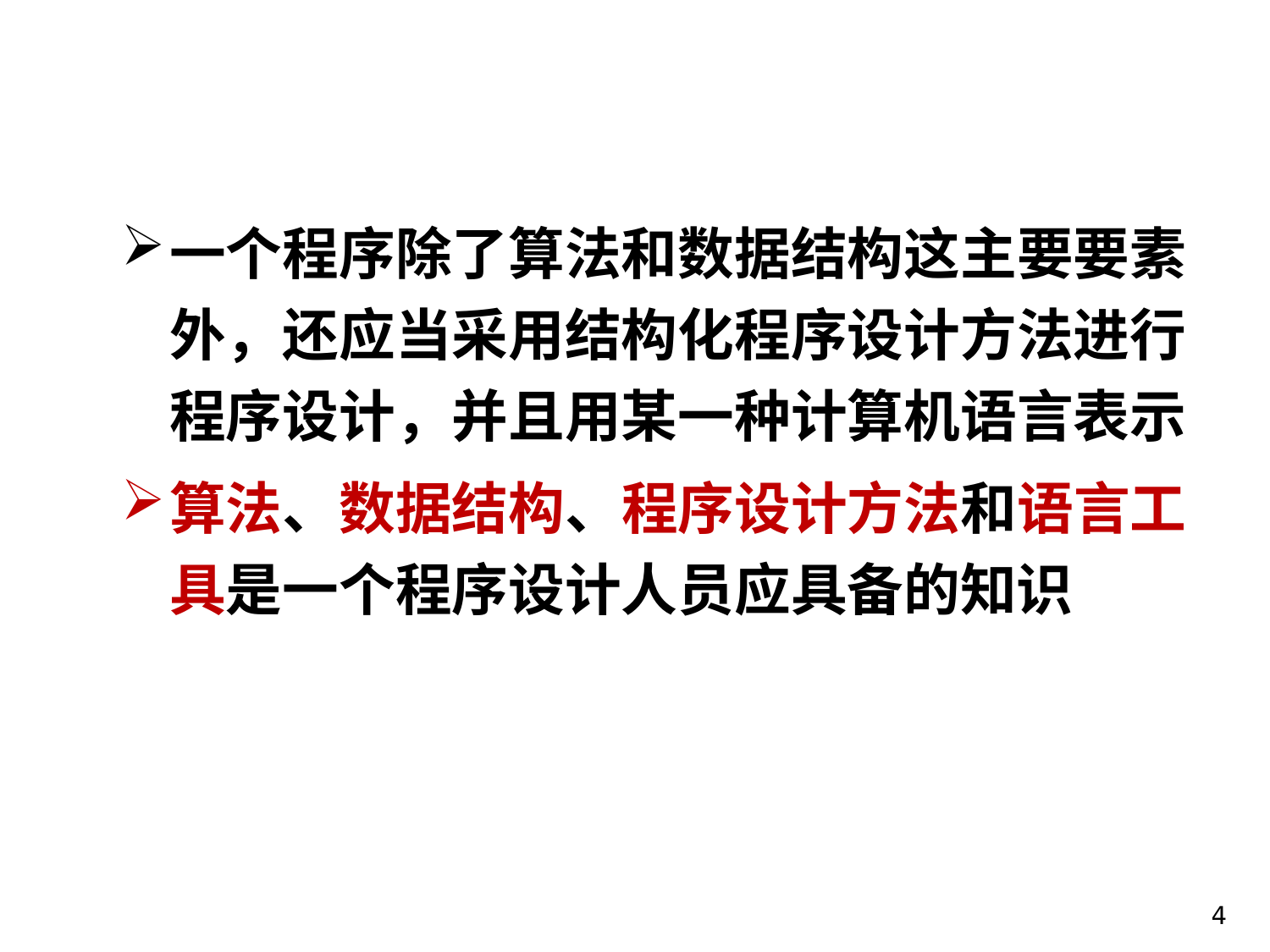

一个程序除了算法和数据结构这主要要素外，还应当采用结构化程序设计方法进行程序设计，并且用某一种计算机语言表示
算法、数据结构、程序设计方法和语言工具是一个程序设计人员应具备的知识
4